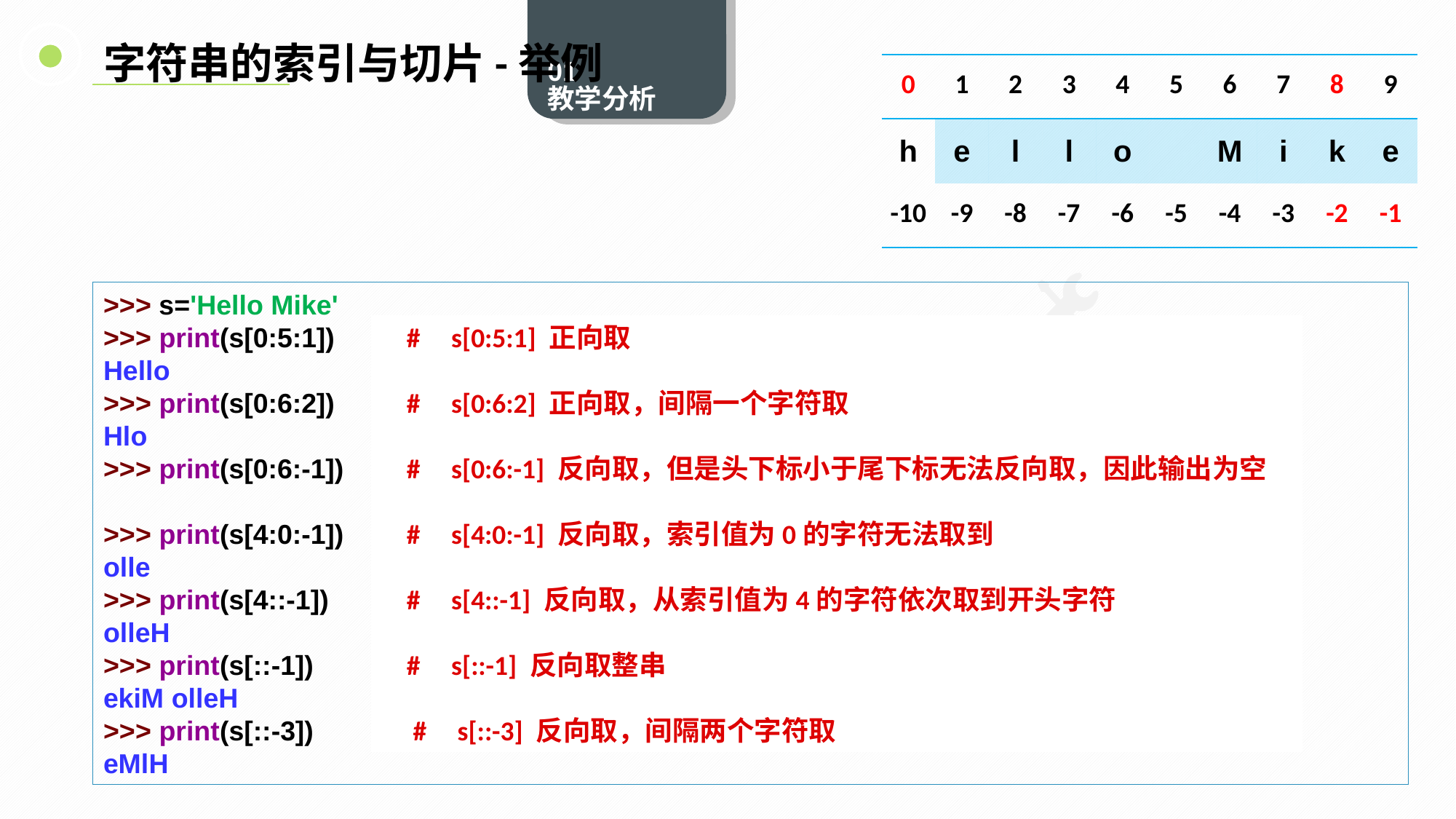

字符串的索引与切片-举例

| 0 | 1 | 2 | 3 | 4 | 5 | 6 | 7 | 8 | 9 |
| --- | --- | --- | --- | --- | --- | --- | --- | --- | --- |
| h | e | l | l | o |  | M | i | k | e |
| -10 | -9 | -8 | -7 | -6 | -5 | -4 | -3 | -2 | -1 |

>>> s='Hello Mike'
>>> print(s[0:5:1])
Hello
>>> print(s[0:6:2])
Hlo
>>> print(s[0:6:-1])

>>> print(s[4:0:-1])
olle
>>> print(s[4::-1])
olleH
>>> print(s[::-1])
ekiM olleH
>>> print(s[::-3])
eMlH
    #     s[0:5:1] 正向取

    #     s[0:6:2] 正向取，间隔一个字符取

    #     s[0:6:-1] 反向取，但是头下标小于尾下标无法反向取，因此输出为空

    #     s[4:0:-1] 反向取，索引值为0的字符无法取到

    #     s[4::-1] 反向取，从索引值为4的字符依次取到开头字符

    #     s[::-1] 反向取整串

     #     s[::-3] 反向取，间隔两个字符取